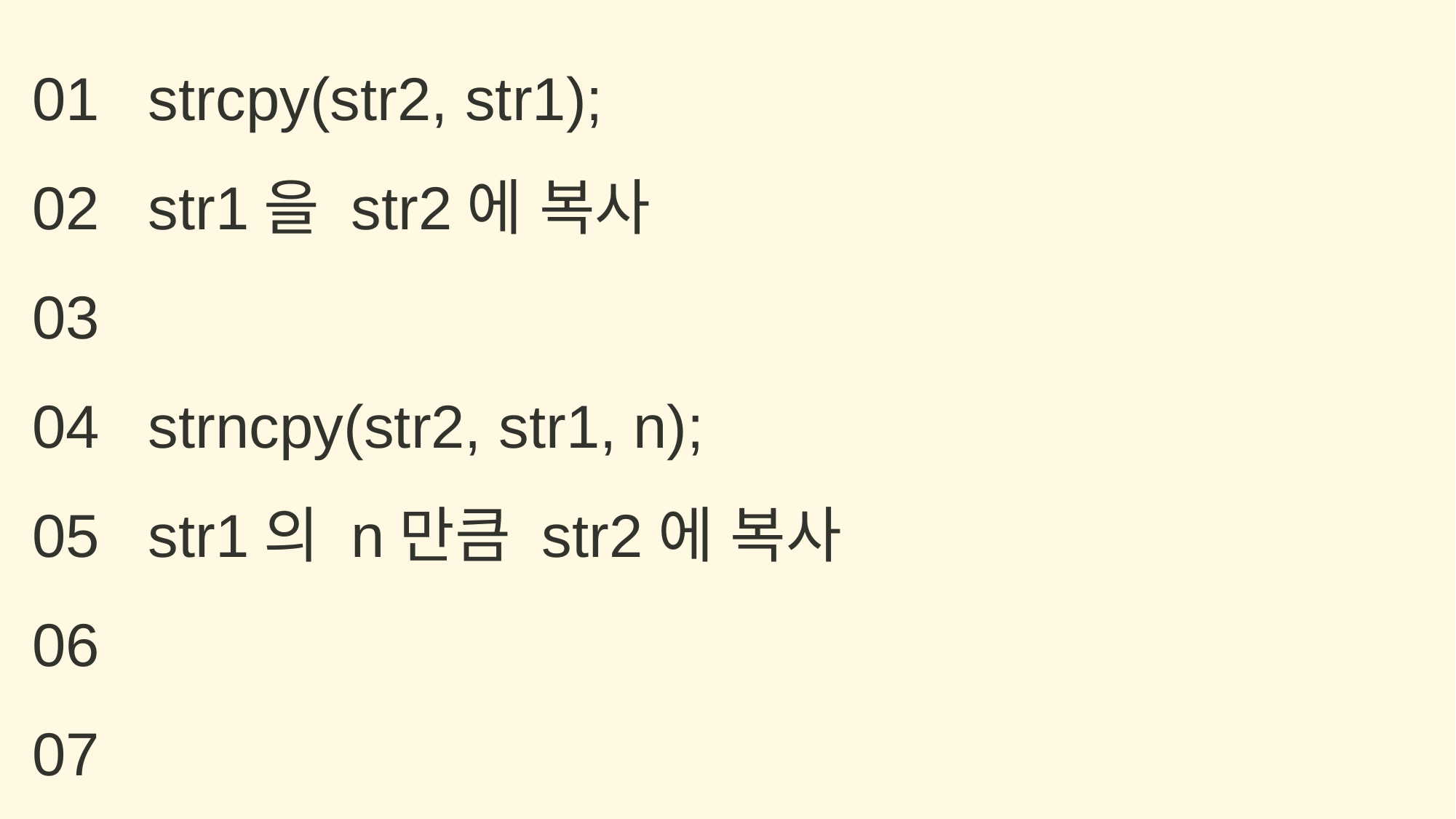

strcpy(str2, str1);
str1을 str2에 복사

strncpy(str2, str1, n);
str1의 n만큼 str2에 복사

01
02
03
04
05
06
07